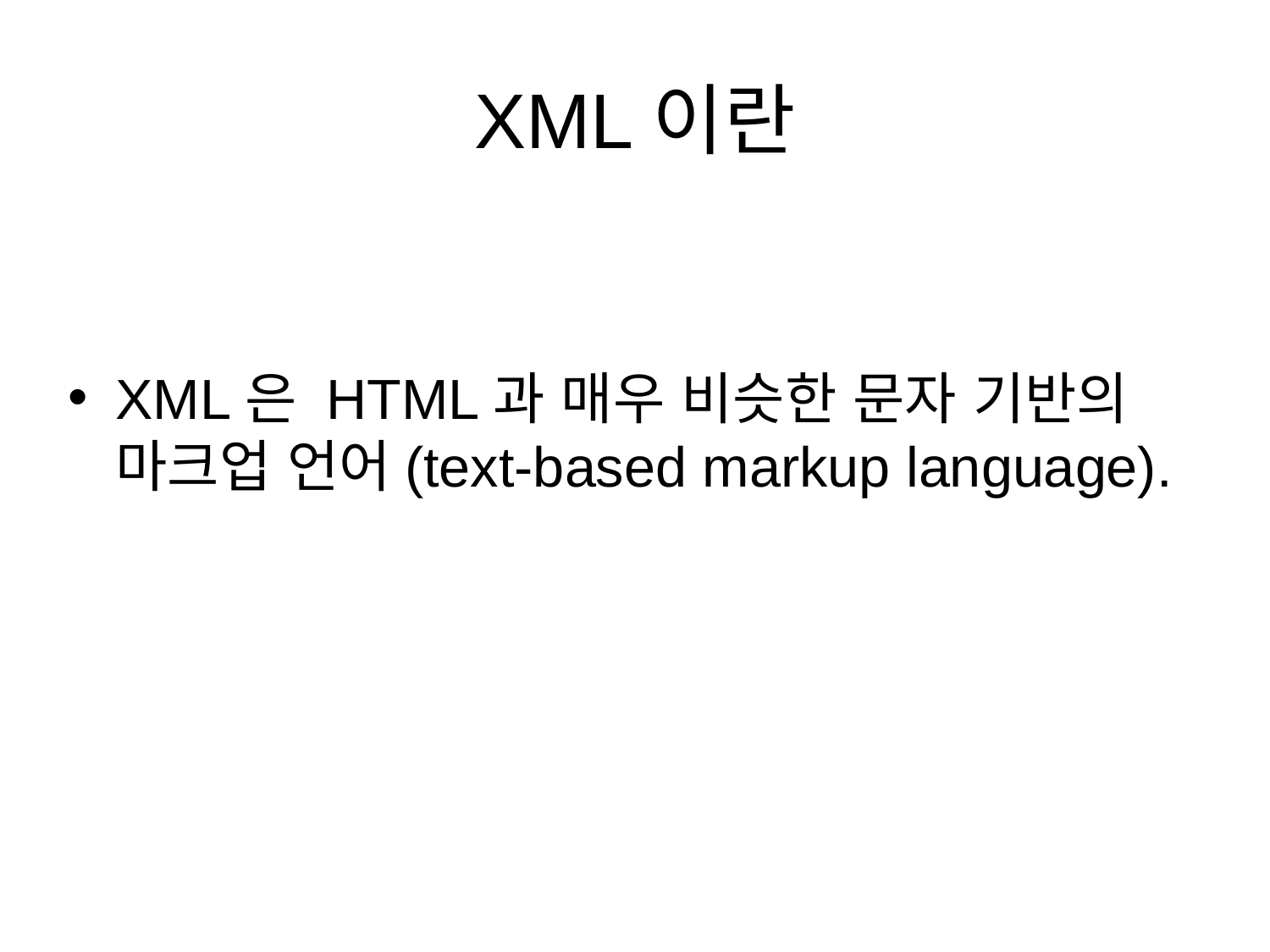

# XML이란
XML은 HTML과 매우 비슷한 문자 기반의 마크업 언어(text-based markup language).